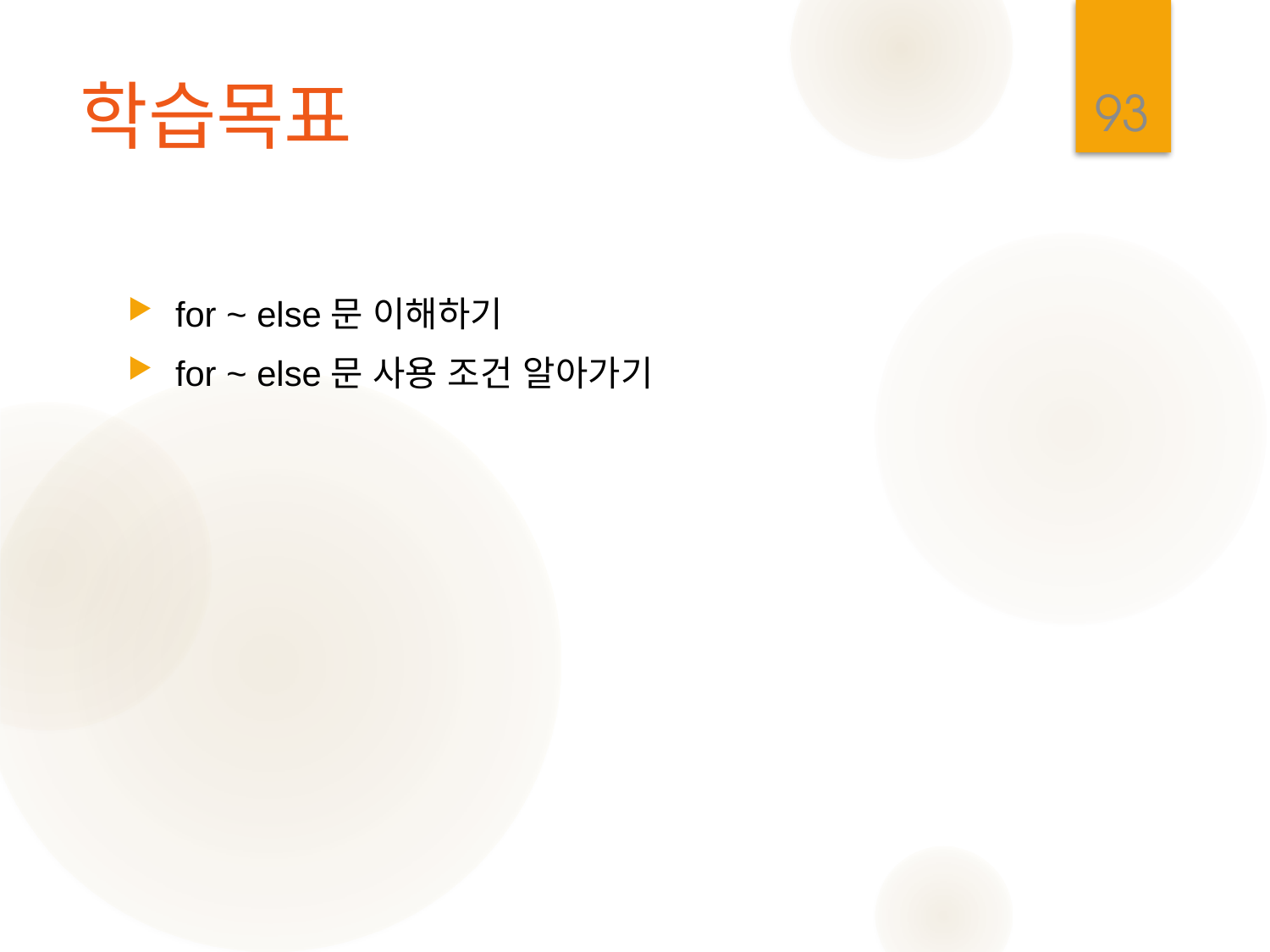

93
# 학습목표
for ~ else문 이해하기
for ~ else문 사용 조건 알아가기